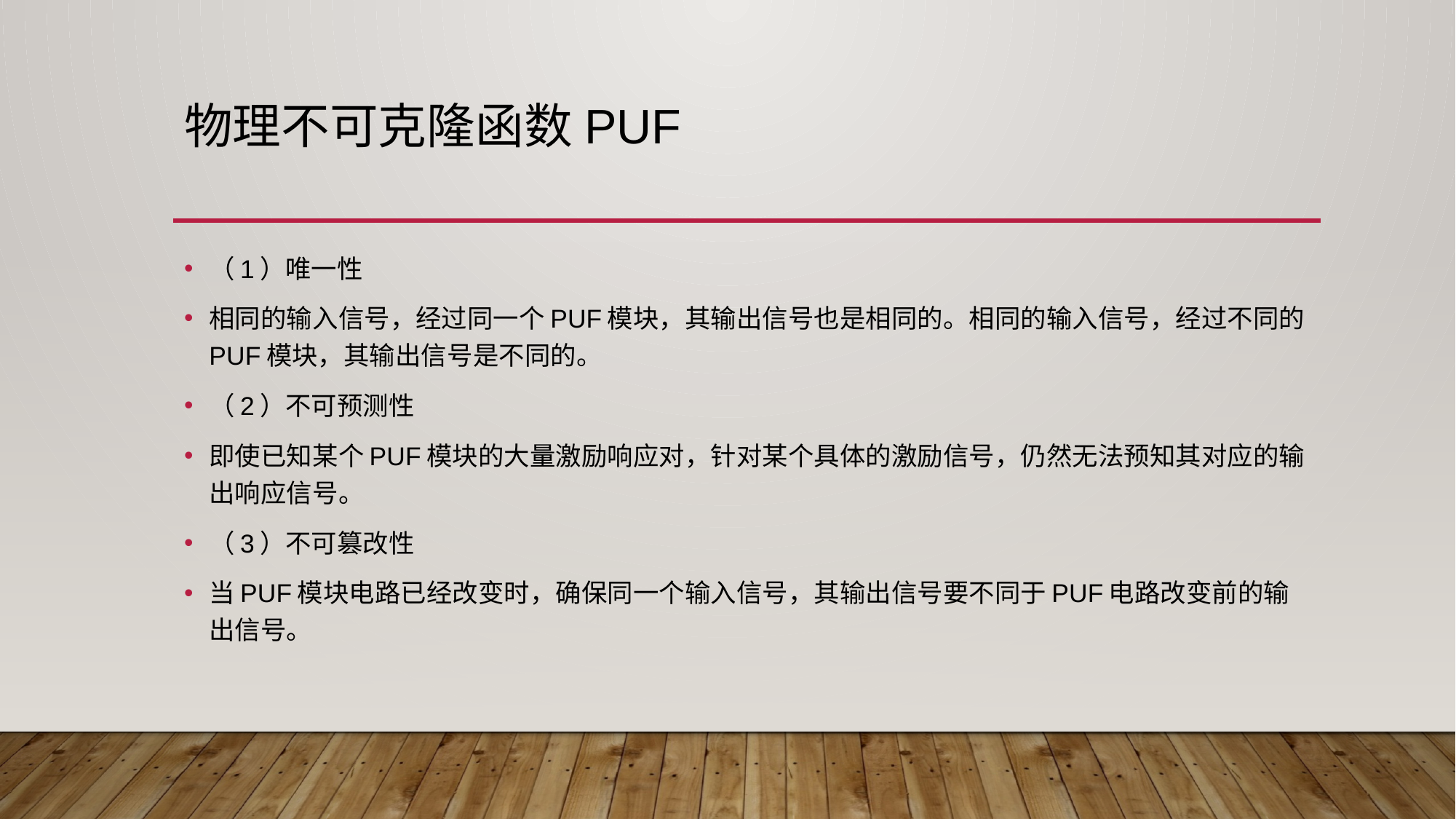

# 物理不可克隆函数PUF
（1）唯一性
相同的输入信号，经过同一个PUF模块，其输出信号也是相同的。相同的输入信号，经过不同的PUF模块，其输出信号是不同的。
（2）不可预测性
即使已知某个PUF模块的大量激励响应对，针对某个具体的激励信号，仍然无法预知其对应的输出响应信号。
（3）不可篡改性
当PUF模块电路已经改变时，确保同一个输入信号，其输出信号要不同于PUF电路改变前的输出信号。